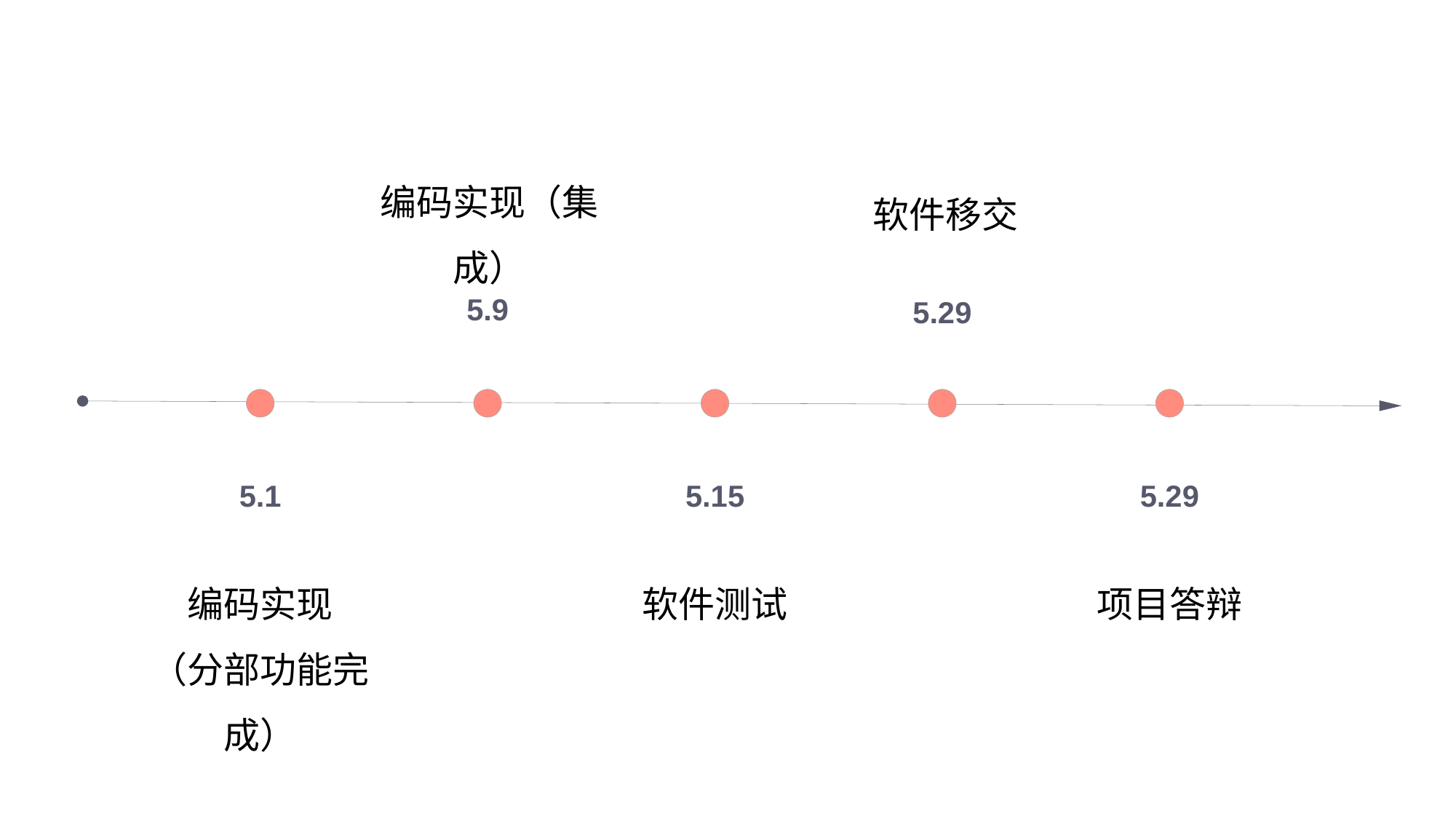

编码实现（集成）
软件移交
5.9
5.29

5.1
5.15
5.29
软件测试
项目答辩
编码实现
（分部功能完成）